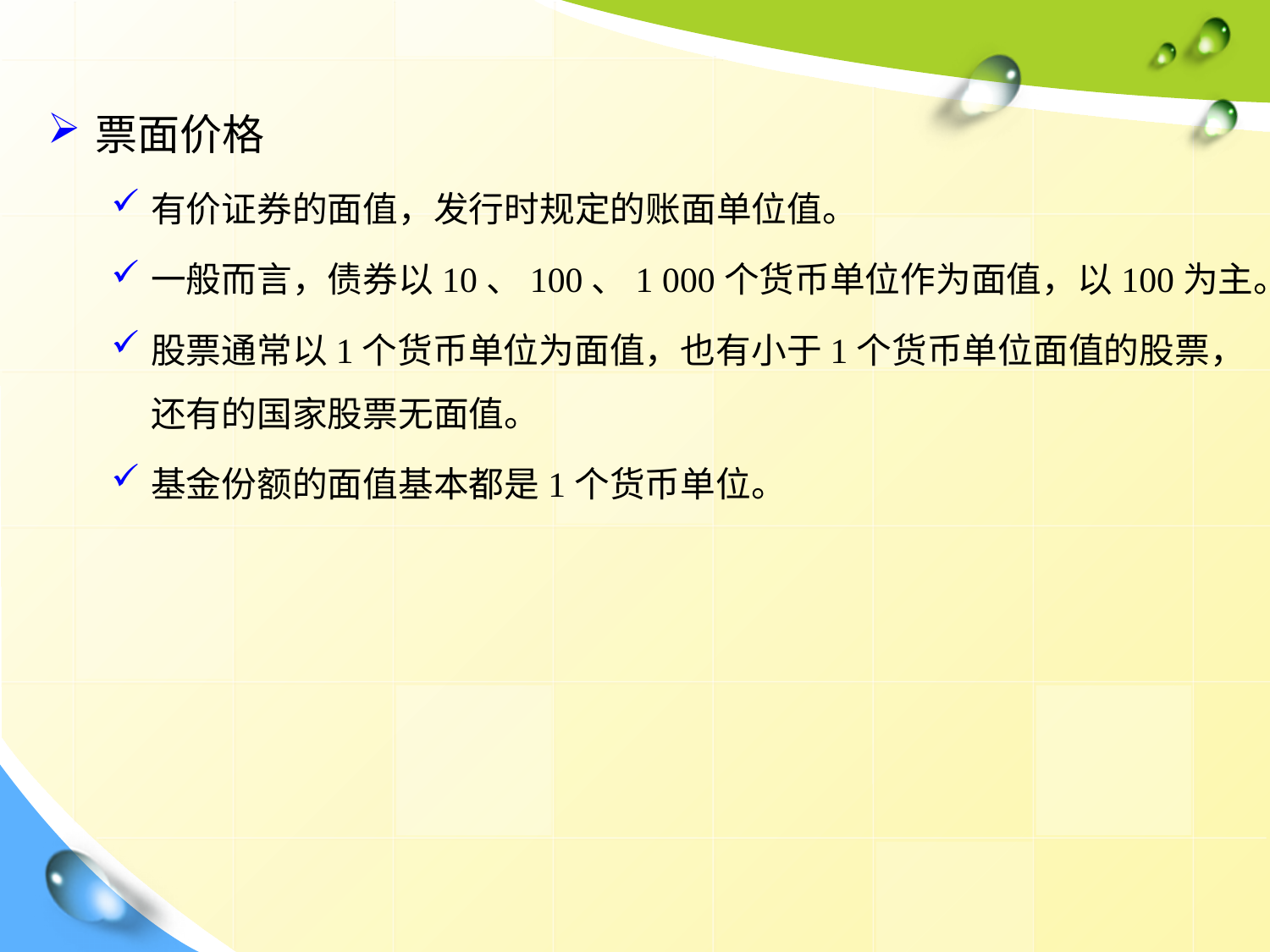

票面价格
有价证券的面值，发行时规定的账面单位值。
一般而言，债券以10、100、1 000个货币单位作为面值，以100为主。
股票通常以1个货币单位为面值，也有小于1个货币单位面值的股票，还有的国家股票无面值。
基金份额的面值基本都是1个货币单位。